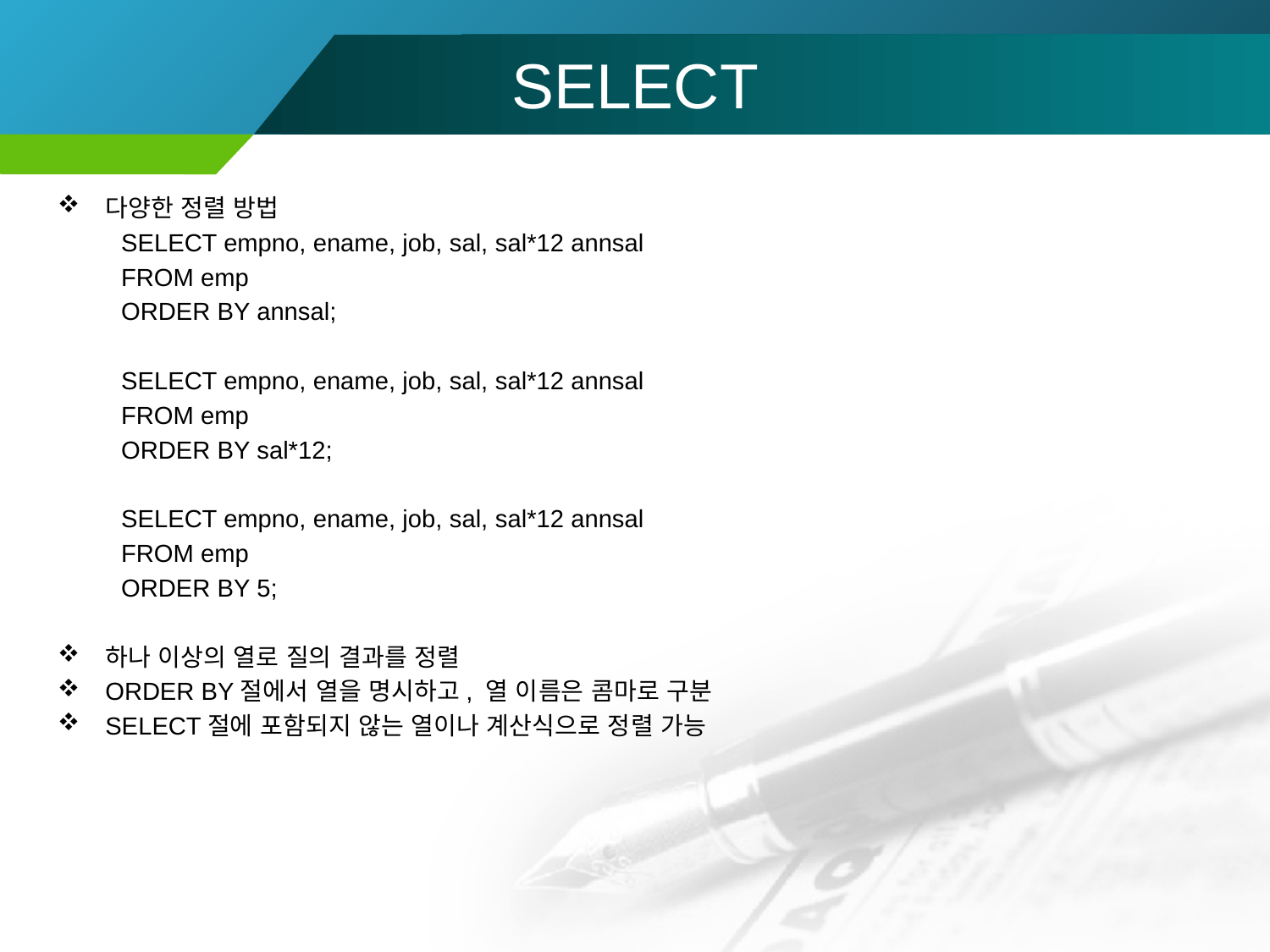

SELECT
다양한 정렬 방법
SELECT empno, ename, job, sal, sal*12 annsal
FROM emp
ORDER BY annsal;

SELECT empno, ename, job, sal, sal*12 annsal
FROM emp
ORDER BY sal*12;

SELECT empno, ename, job, sal, sal*12 annsal
FROM emp
ORDER BY 5;

하나 이상의 열로 질의 결과를 정렬
ORDER BY절에서 열을 명시하고, 열 이름은 콤마로 구분
SELECT절에 포함되지 않는 열이나 계산식으로 정렬 가능